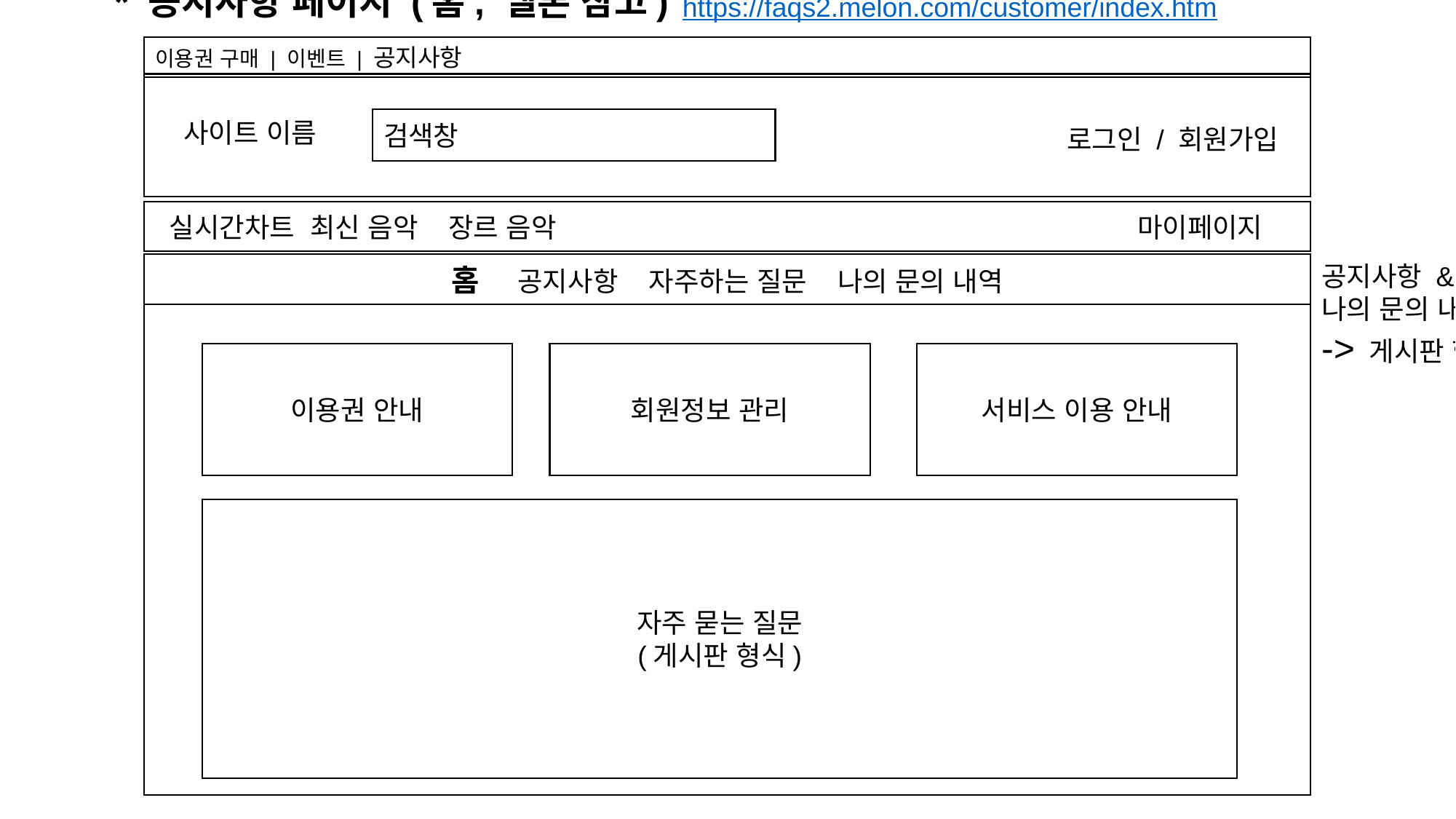

* 공지사항 페이지 (홈, 멜론 참고)
https://faqs2.melon.com/customer/index.htm
이용권 구매 | 이벤트 | 공지사항

검색창
사이트 이름
로그인 / 회원가입
 실시간차트  최신 음악    장르 음악          					마이페이지
홈     공지사항    자주하는 질문    나의 문의 내역
공지사항 & 자주하는 질문 & 나의 문의 내역
-> 게시판 형식

이용권 안내
서비스 이용 안내
회원정보 관리
자주 묻는 질문
(게시판 형식)